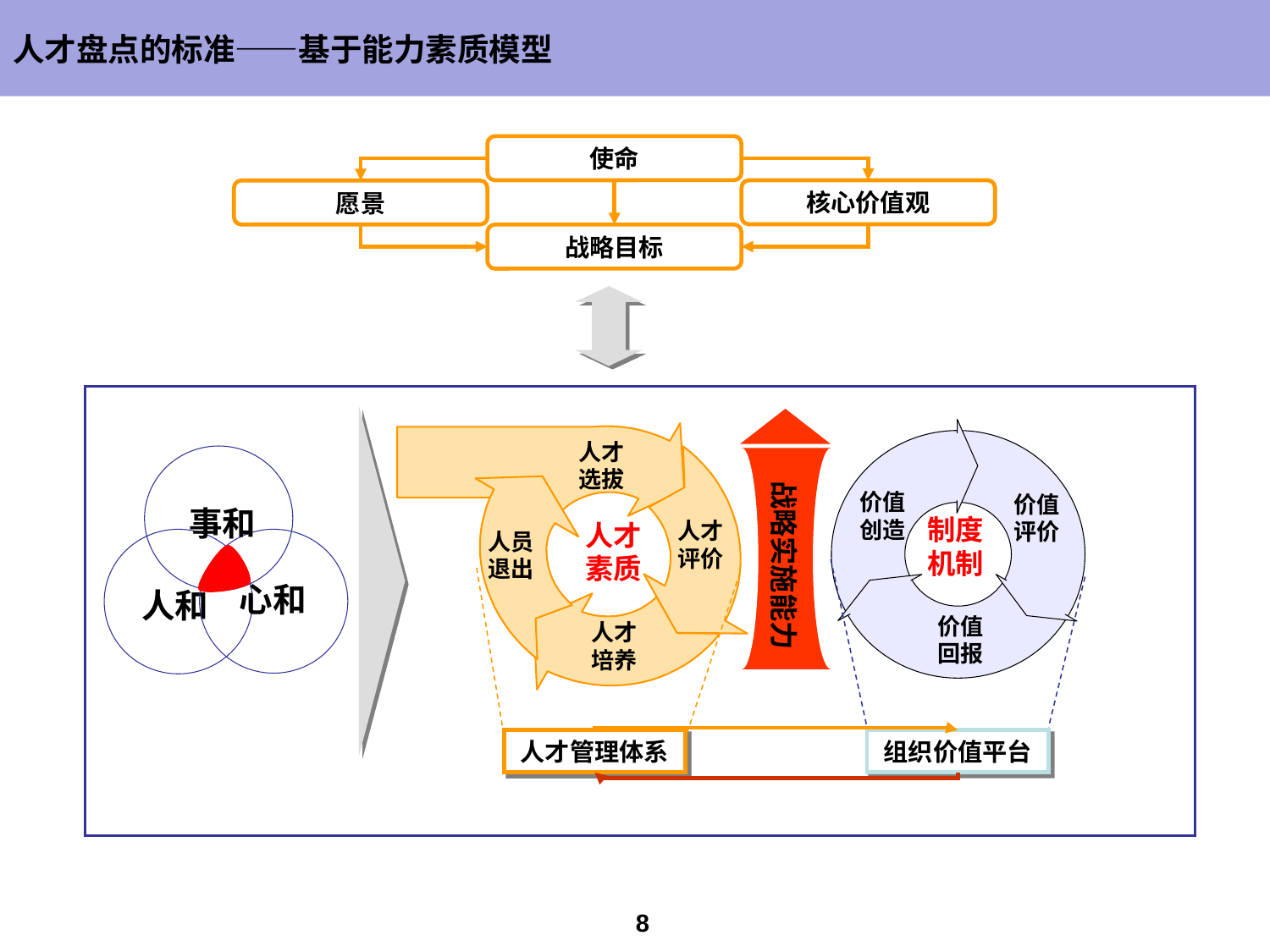

# 人才盘点的标准——基于能力素质模型
使命
核心价值观
愿景
战略目标

价值创造
价值评价

价值回报

人才选拔

事和

人和

心和

战略实施能力

制度机制
人才评价
人才素质
人员退出

人才培养
组织价值平台
人才管理体系